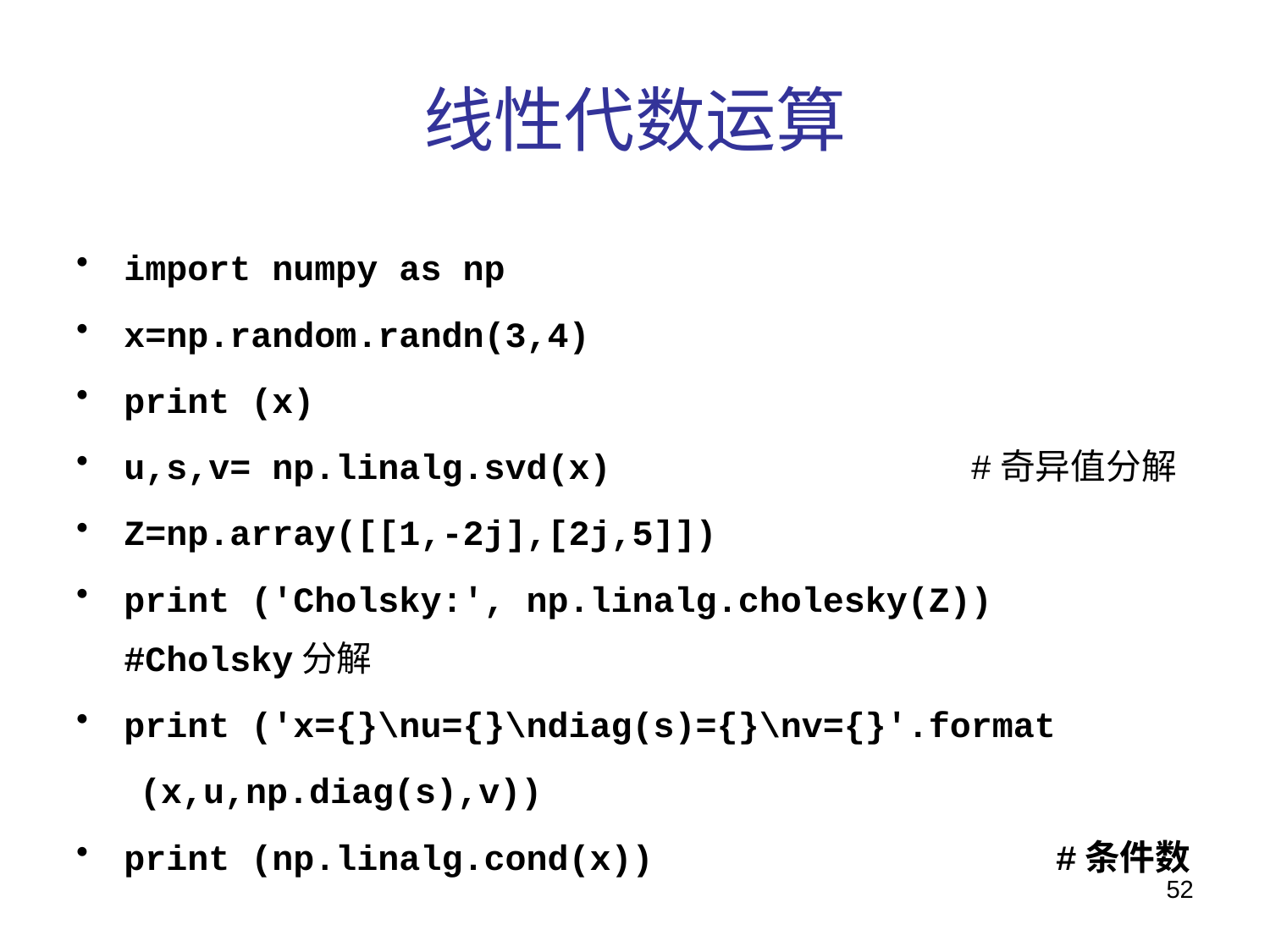

# 线性代数运算
import numpy as np
x=np.random.randn(3,4)
print (x)
u,s,v= np.linalg.svd(x)                 #奇异值分解
Z=np.array([[1,-2j],[2j,5]])
print ('Cholsky:', np.linalg.cholesky(Z))  #Cholsky分解
print ('x={}\nu={}\ndiag(s)={}\nv={}'.format
   (x,u,np.diag(s),v))
print (np.linalg.cond(x))                   #条件数
52